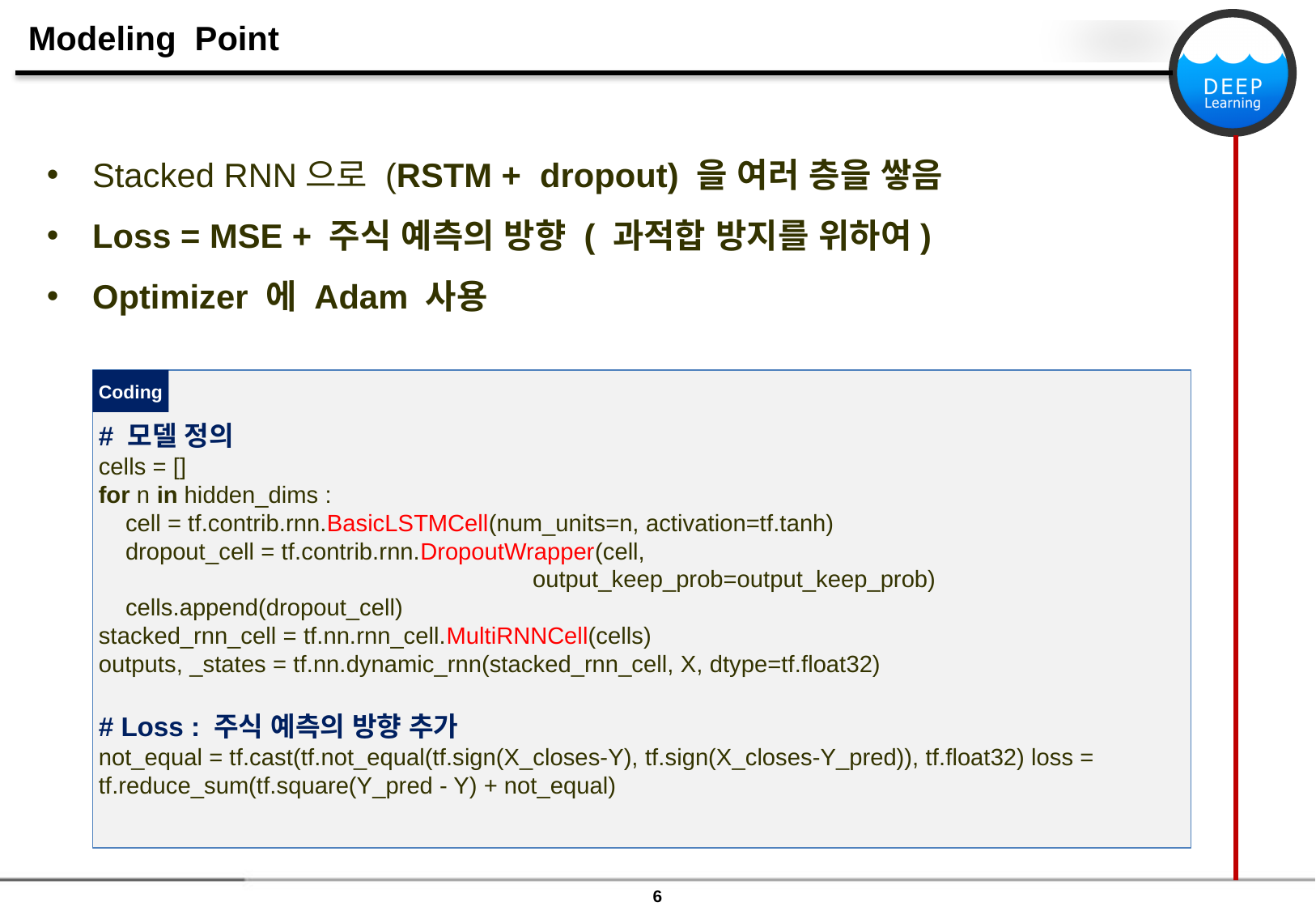

# Modeling  Point
Stacked RNN으로 (RSTM +  dropout) 을 여러 층을 쌓음
Loss = MSE + 주식 예측의 방향 ( 과적합 방지를 위하여)
Optimizer 에 Adam 사용

# 모델 정의
cells = []
for n in hidden_dims :
    cell = tf.contrib.rnn.BasicLSTMCell(num_units=n, activation=tf.tanh)
    dropout_cell = tf.contrib.rnn.DropoutWrapper(cell,
                                                                 output_keep_prob=output_keep_prob)
    cells.append(dropout_cell)
stacked_rnn_cell = tf.nn.rnn_cell.MultiRNNCell(cells)
outputs, _states = tf.nn.dynamic_rnn(stacked_rnn_cell, X, dtype=tf.float32)

# Loss : 주식 예측의 방향 추가
not_equal = tf.cast(tf.not_equal(tf.sign(X_closes-Y), tf.sign(X_closes-Y_pred)), tf.float32) loss = tf.reduce_sum(tf.square(Y_pred - Y) + not_equal)
Coding